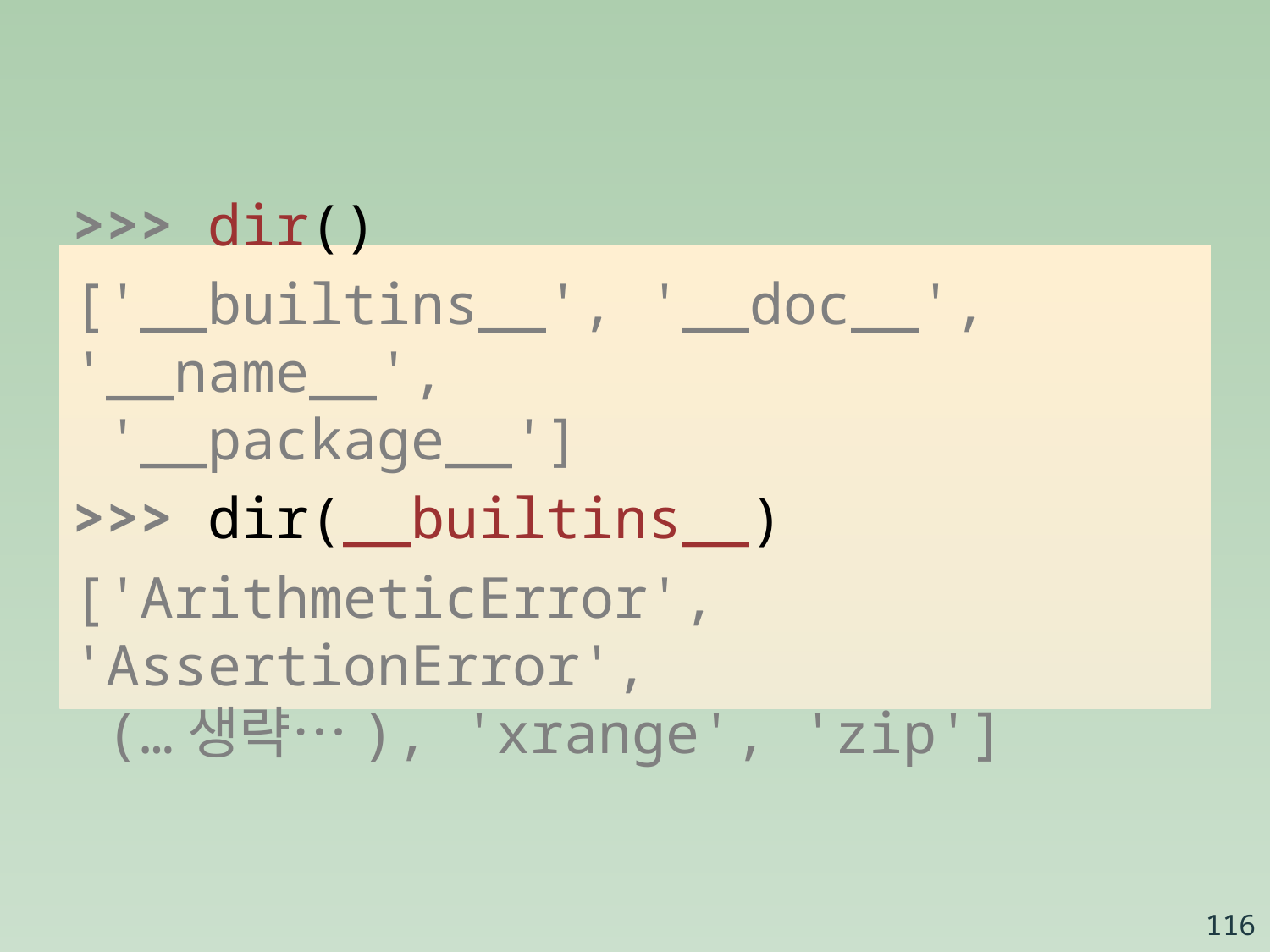

>>> dir()
['__builtins__', '__doc__', '__name__',
 '__package__']
>>> dir(__builtins__)
['ArithmeticError', 'AssertionError',
 (…생략…), 'xrange', 'zip']
116